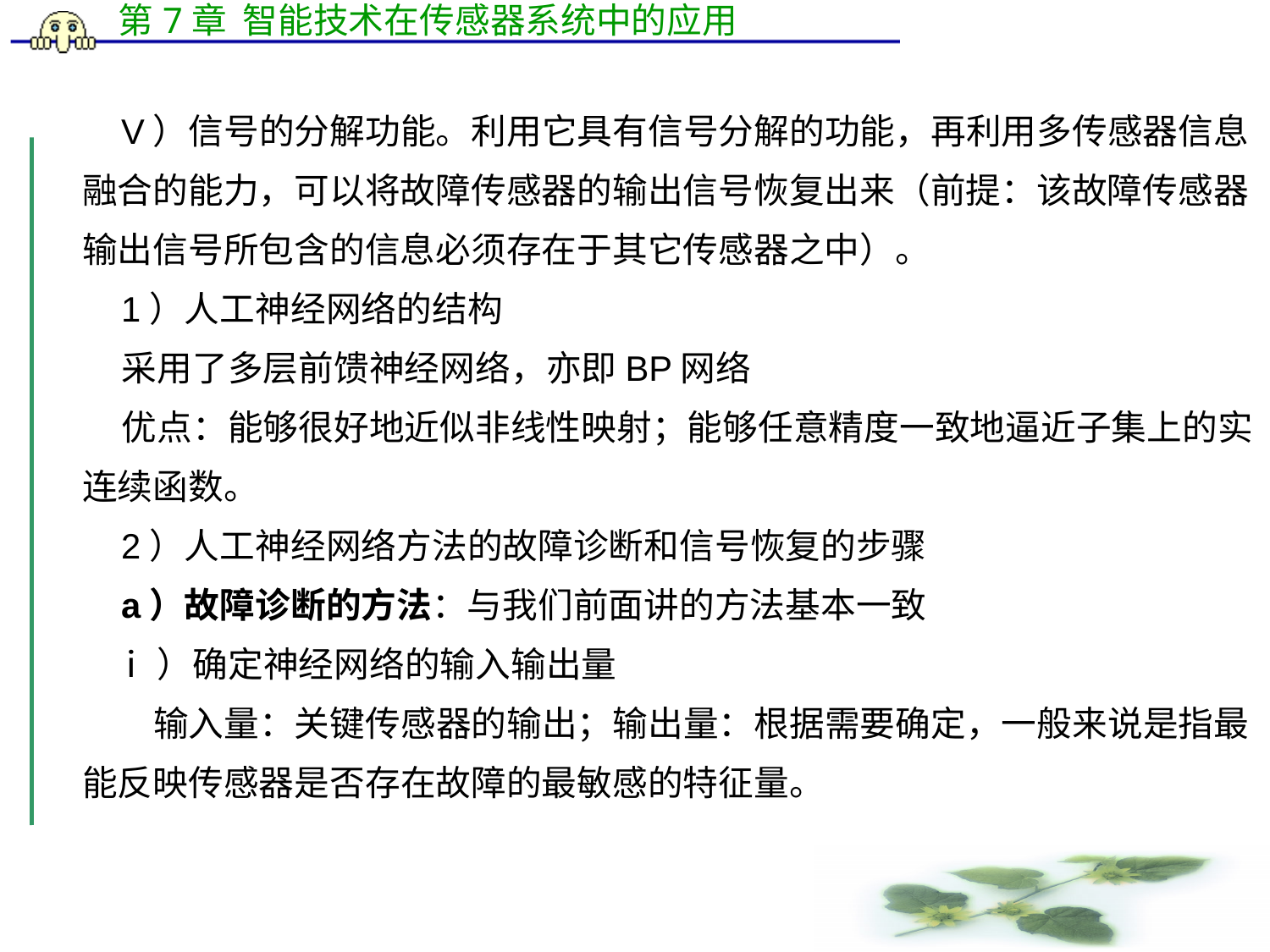

V）信号的分解功能。利用它具有信号分解的功能，再利用多传感器信息融合的能力，可以将故障传感器的输出信号恢复出来（前提：该故障传感器输出信号所包含的信息必须存在于其它传感器之中）。
    1）人工神经网络的结构
    采用了多层前馈神经网络，亦即BP网络
    优点：能够很好地近似非线性映射；能够任意精度一致地逼近子集上的实连续函数。
    2）人工神经网络方法的故障诊断和信号恢复的步骤
    a）故障诊断的方法：与我们前面讲的方法基本一致
    ⅰ）确定神经网络的输入输出量
        输入量：关键传感器的输出；输出量：根据需要确定，一般来说是指最能反映传感器是否存在故障的最敏感的特征量。